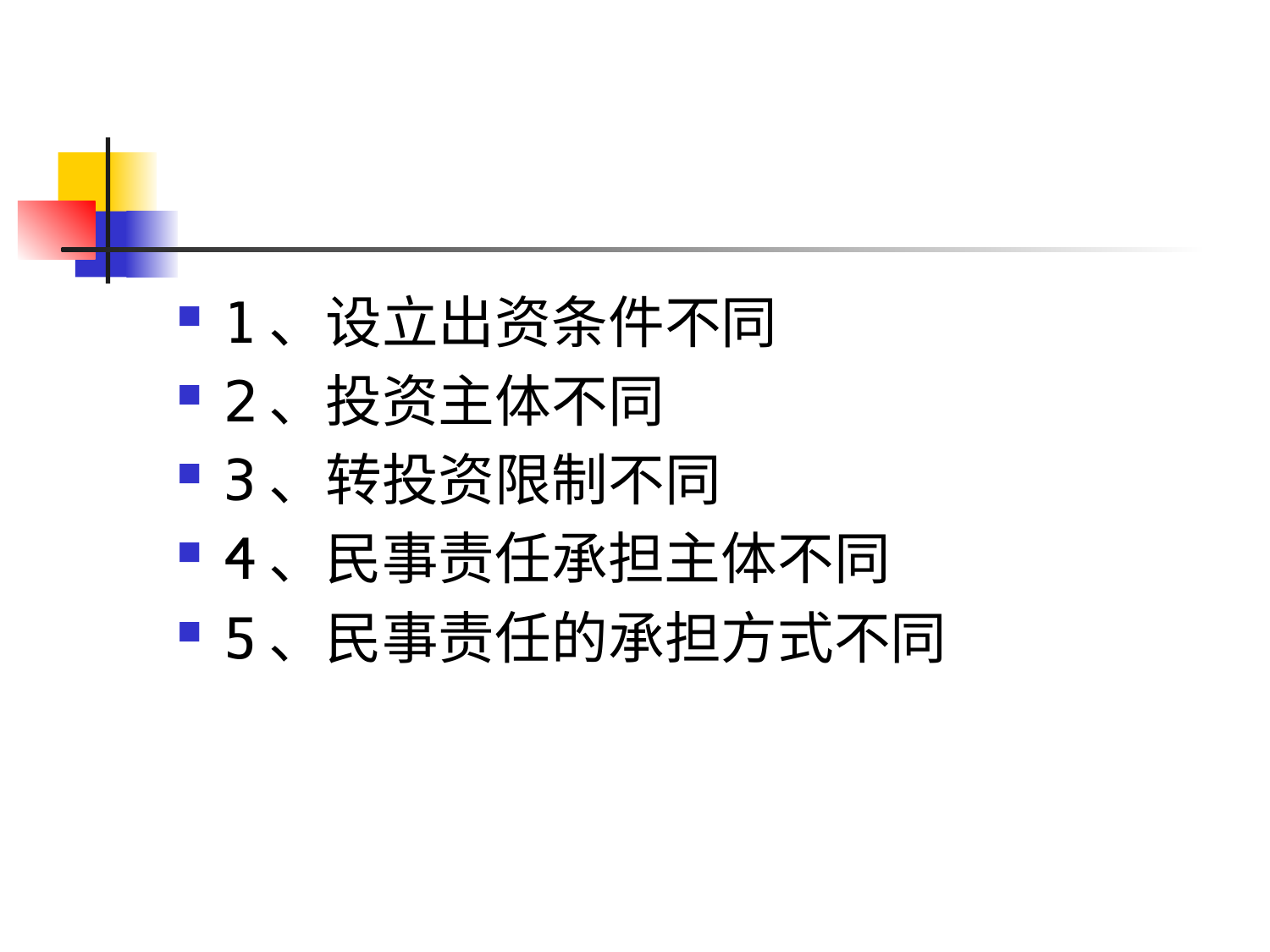

#
1、设立出资条件不同
2、投资主体不同
3、转投资限制不同
4、民事责任承担主体不同
5、民事责任的承担方式不同